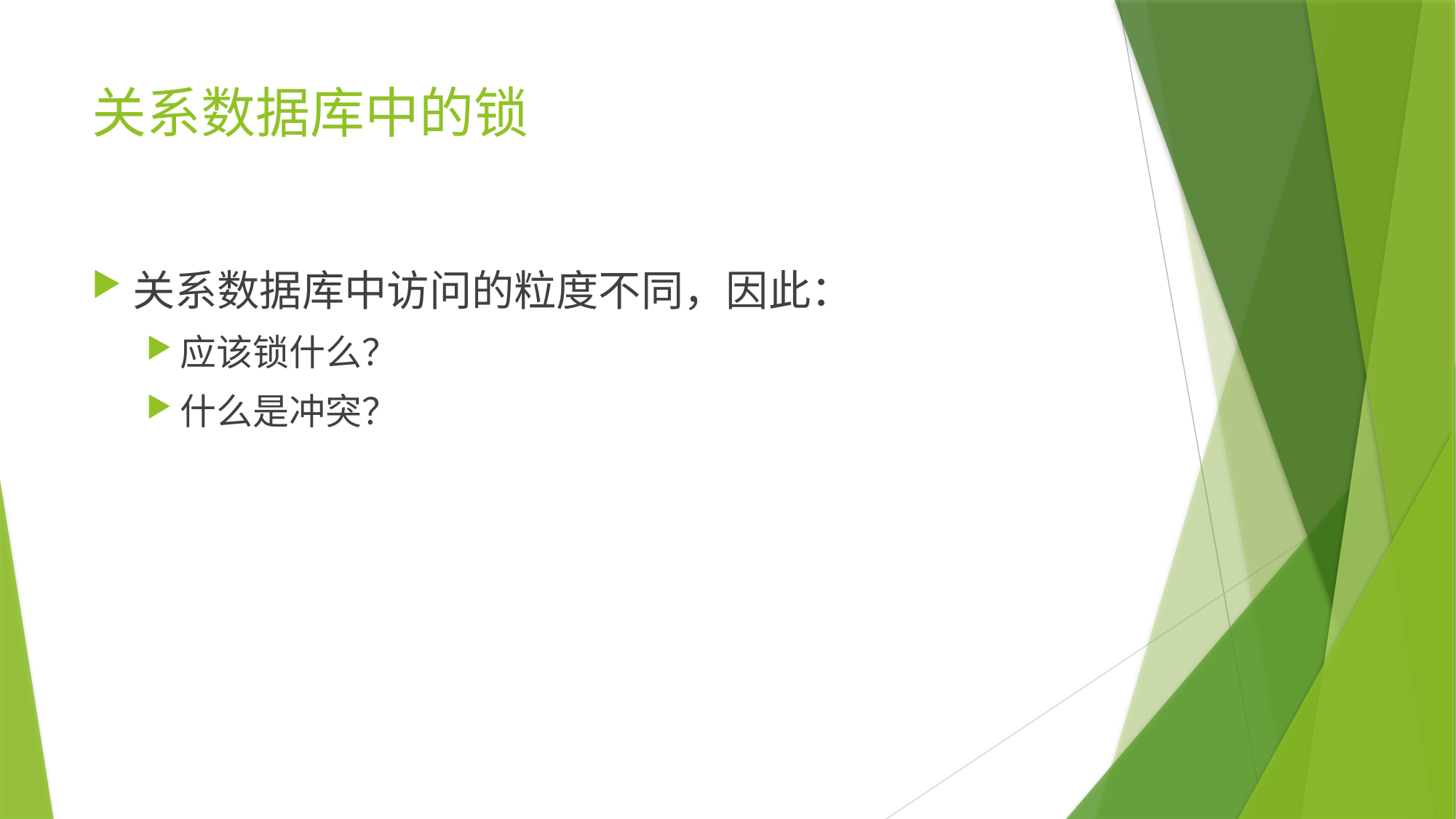

# 关系数据库中的锁
关系数据库中访问的粒度不同，因此：
应该锁什么？
什么是冲突？